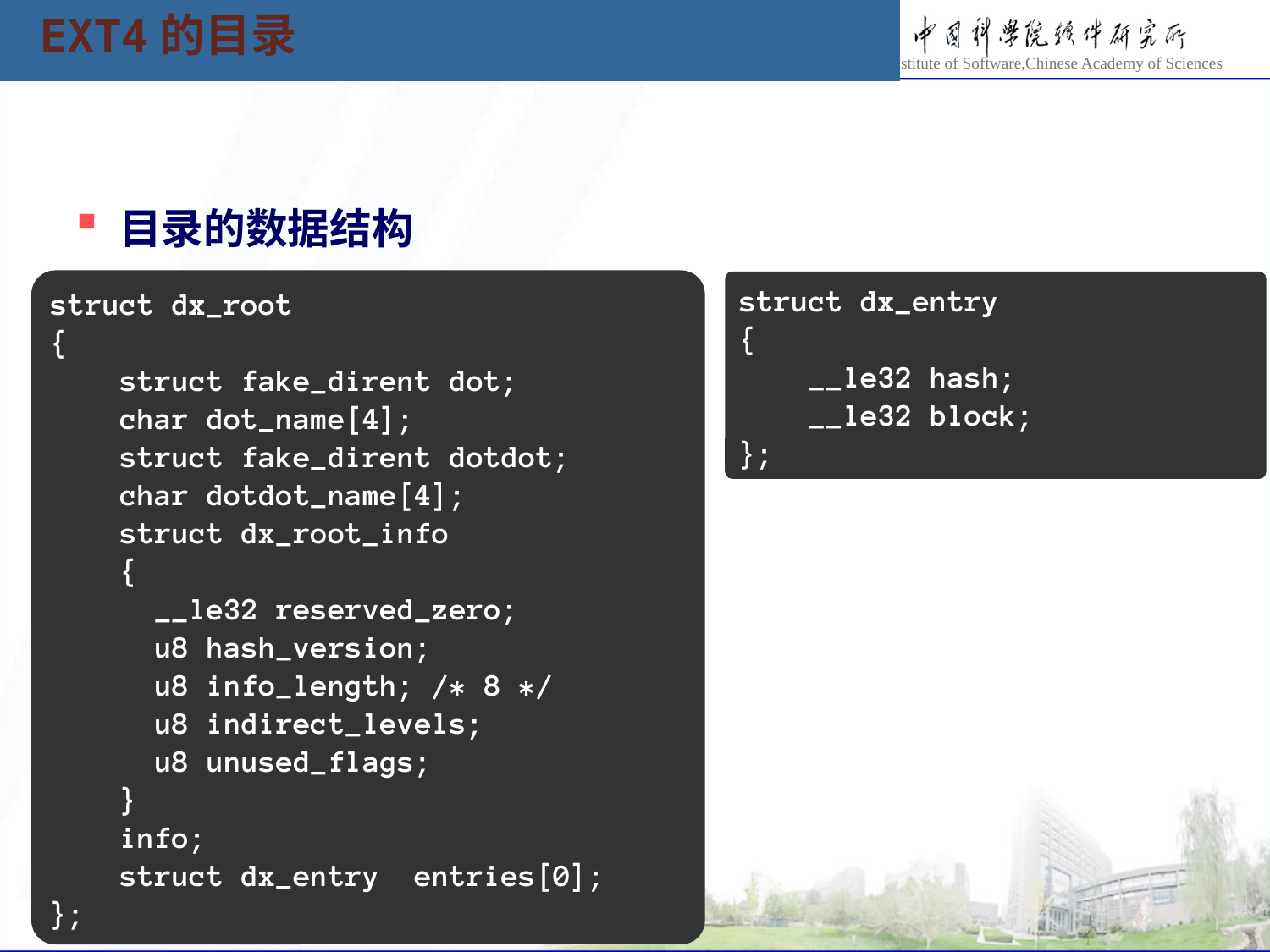

EXT4的目录
目录的数据结构

struct dx_root
{
    struct fake_dirent dot;
    char dot_name[4];
    struct fake_dirent dotdot;
    char dotdot_name[4];
    struct dx_root_info
    {
      __le32 reserved_zero;
      u8 hash_version;
      u8 info_length; /* 8 */
      u8 indirect_levels;
      u8 unused_flags;
    }
    info;
    struct dx_entry  entries[0];
};
struct dx_entry
{
    __le32 hash;
    __le32 block;
};